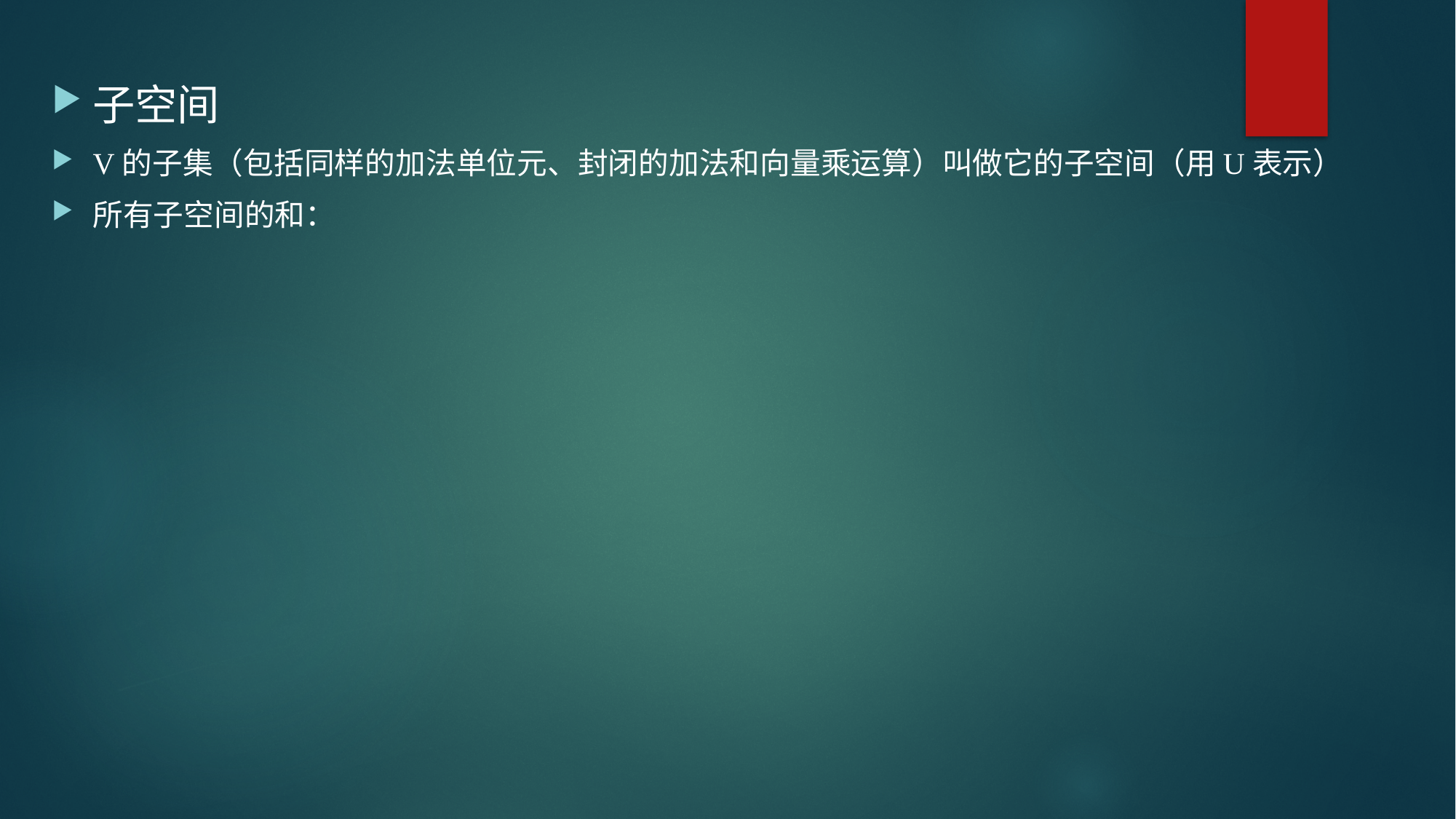

子空间
V的子集（包括同样的加法单位元、封闭的加法和向量乘运算）叫做它的子空间（用U表示）
所有子空间的和：